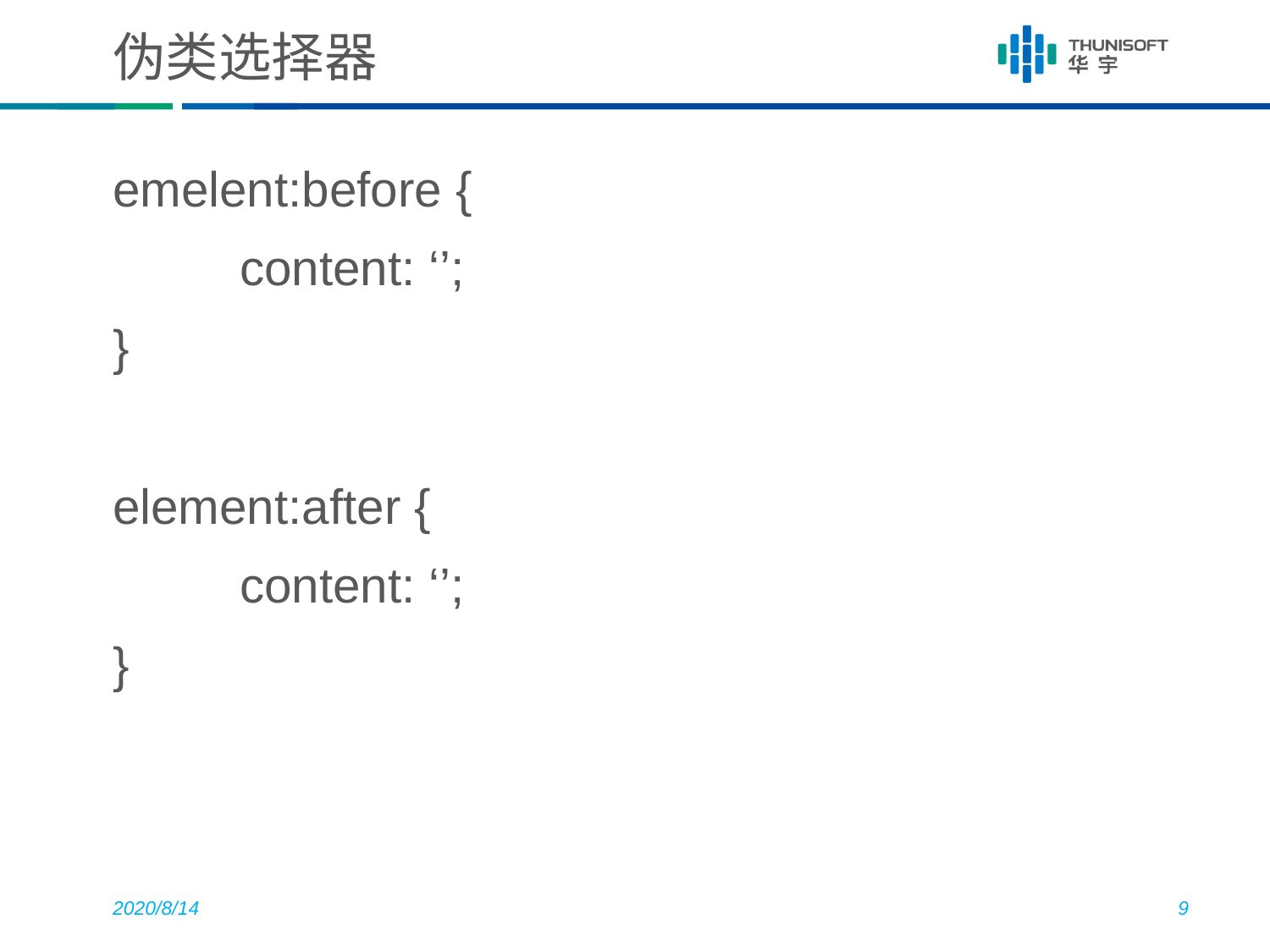

# 伪类选择器
emelent:before {
	content: ‘’;
}

element:after {
	content: ‘’;
}
2020/8/14
9